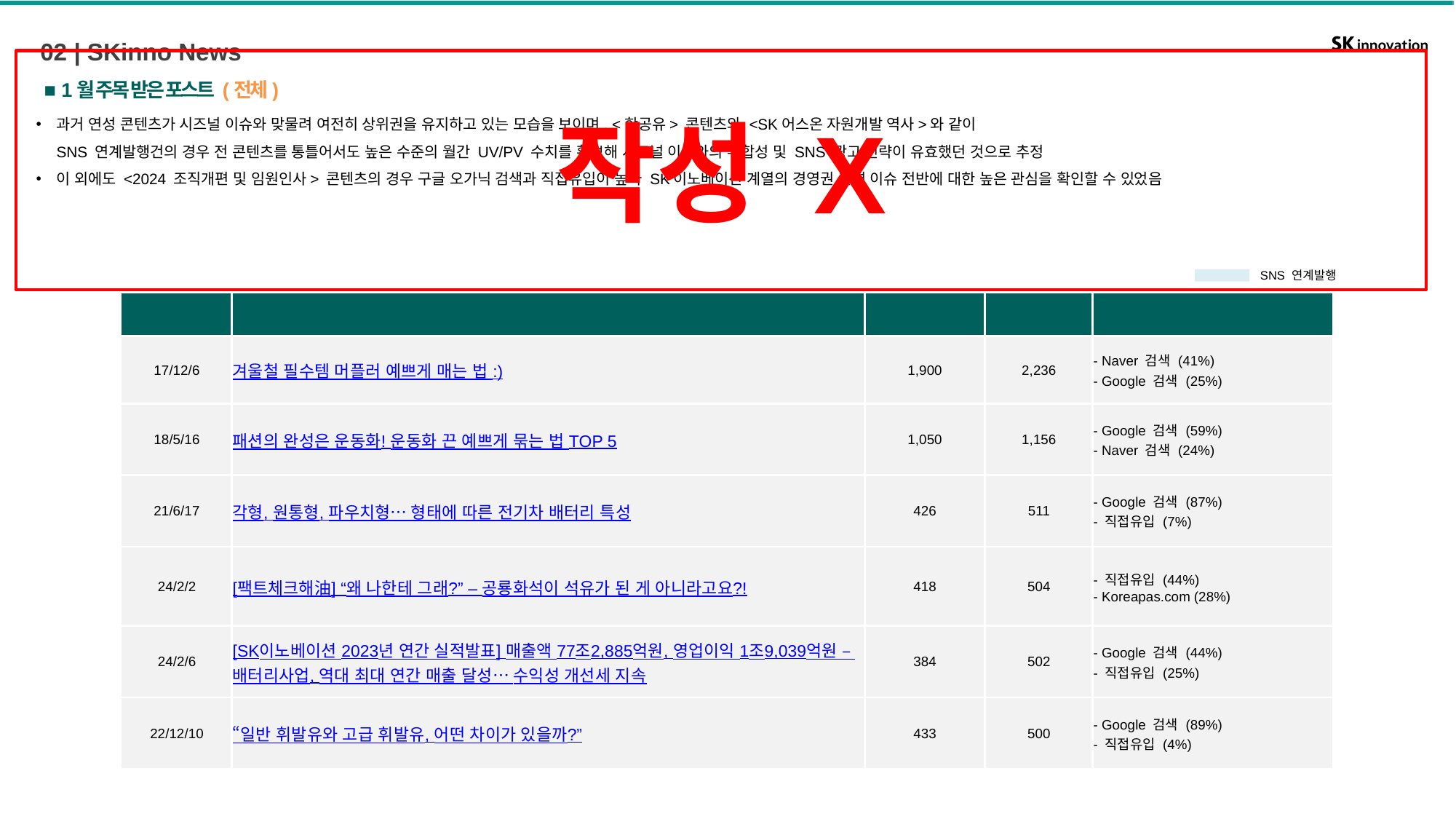

02 | SKinno News
작성 X
■ 1월 주목 받은 포스트 (전체)
과거 연성 콘텐츠가 시즈널 이슈와 맞물려 여전히 상위권을 유지하고 있는 모습을 보이며, <항공유> 콘텐츠와 <SK어스온 자원개발 역사>와 같이
SNS 연계발행건의 경우 전 콘텐츠를 통틀어서도 높은 수준의 월간 UV/PV 수치를 확보해 시즈널 이슈와의 부합성 및 SNS 광고 전략이 유효했던 것으로 추정
이 외에도 <2024 조직개편 및 임원인사> 콘텐츠의 경우 구글 오가닉 검색과 직접유입이 높아 SK이노베이션 계열의 경영권 관련 이슈 전반에 대한 높은 관심을 확인할 수 있었음
SNS 연계발행

| 발행일 | 포스트명 | 월간 UV | 월간 PV | 유입 경로 |
| --- | --- | --- | --- | --- |
| 17/12/6 | 겨울철 필수템 머플러 예쁘게 매는 법 :) | 1,900 | 2,236 | - Naver 검색 (41%) - Google 검색 (25%) |
| 18/5/16 | 패션의 완성은 운동화! 운동화 끈 예쁘게 묶는 법 TOP 5 | 1,050 | 1,156 | - Google 검색 (59%) - Naver 검색 (24%) |
| 21/6/17 | 각형, 원통형, 파우치형… 형태에 따른 전기차 배터리 특성 | 426 | 511 | - Google 검색 (87%) - 직접유입 (7%) |
| 24/2/2 | [팩트체크해油] “왜 나한테 그래?” – 공룡화석이 석유가 된 게 아니라고요?! | 418 | 504 | - 직접유입 (44%) - Koreapas.com (28%) |
| 24/2/6 | [SK이노베이션 2023년 연간 실적발표] 매출액 77조2,885억원, 영업이익 1조9,039억원 – 배터리사업, 역대 최대 연간 매출 달성… 수익성 개선세 지속 | 384 | 502 | - Google 검색 (44%) - 직접유입 (25%) |
| 22/12/10 | “일반 휘발유와 고급 휘발유, 어떤 차이가 있을까?” | 433 | 500 | - Google 검색 (89%) - 직접유입 (4%) |